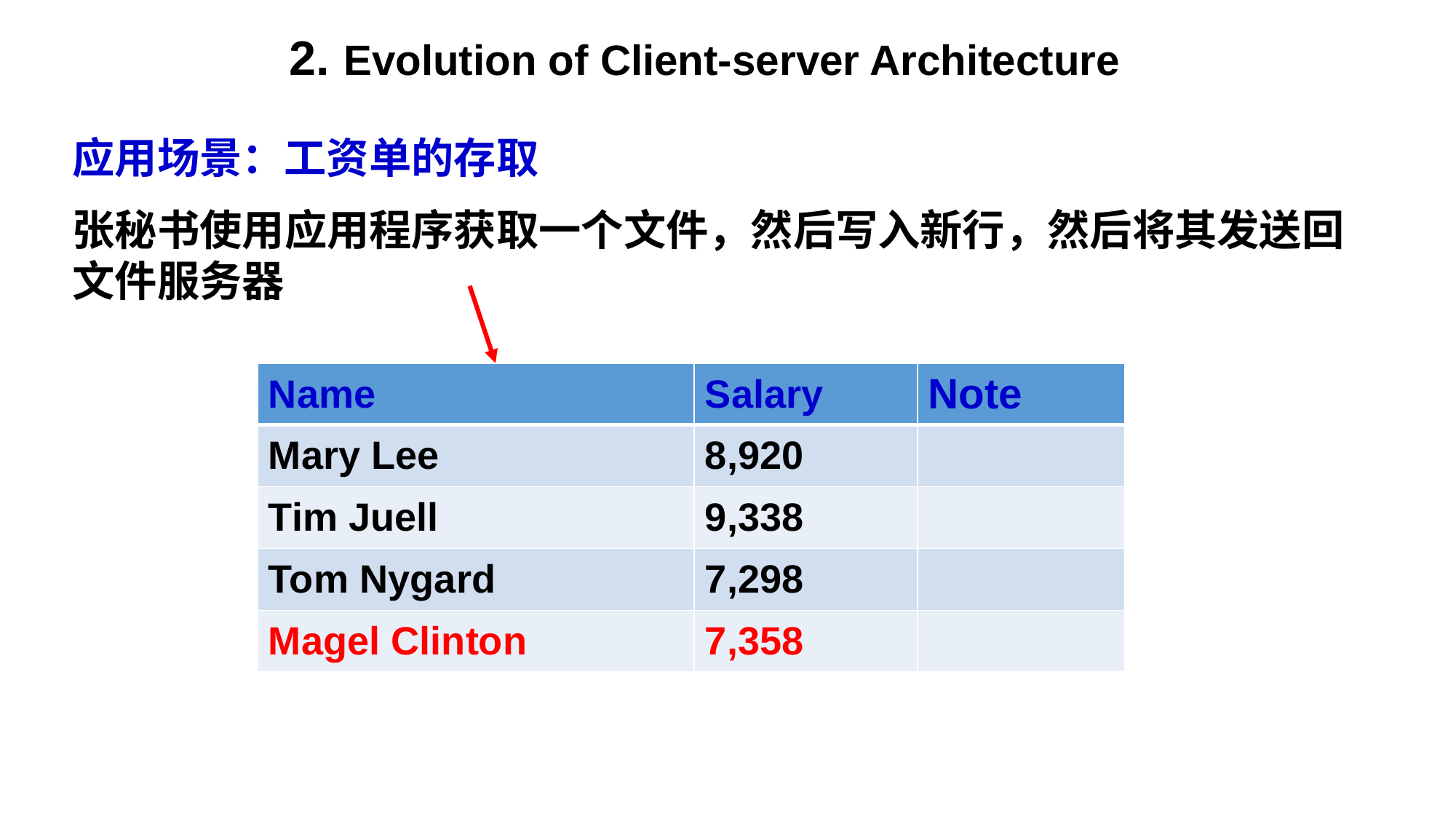

Evolution of Client-server Architecture
应用场景：工资单的存取
张秘书使用应用程序获取一个文件，然后写入新行，然后将其发送回文件服务器

| Name | Salary | Note |
| --- | --- | --- |
| Mary Lee | 8,920 |  |
| Tim Juell | 9,338 |  |
| Tom Nygard | 7,298 |  |
| Magel Clinton | 7,358 |  |